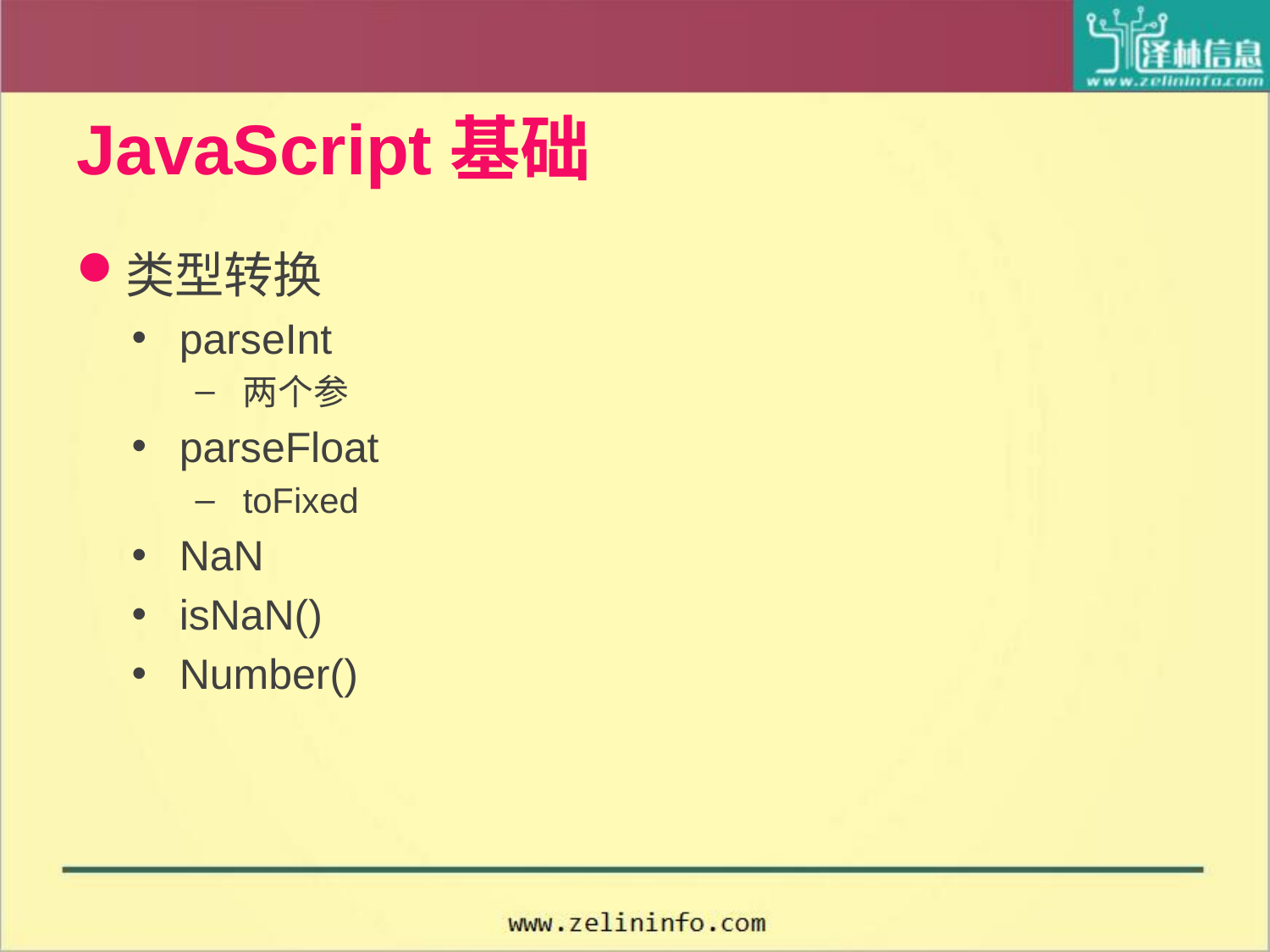

# JavaScript基础
类型转换
parseInt
两个参
parseFloat
toFixed
NaN
isNaN()
Number()